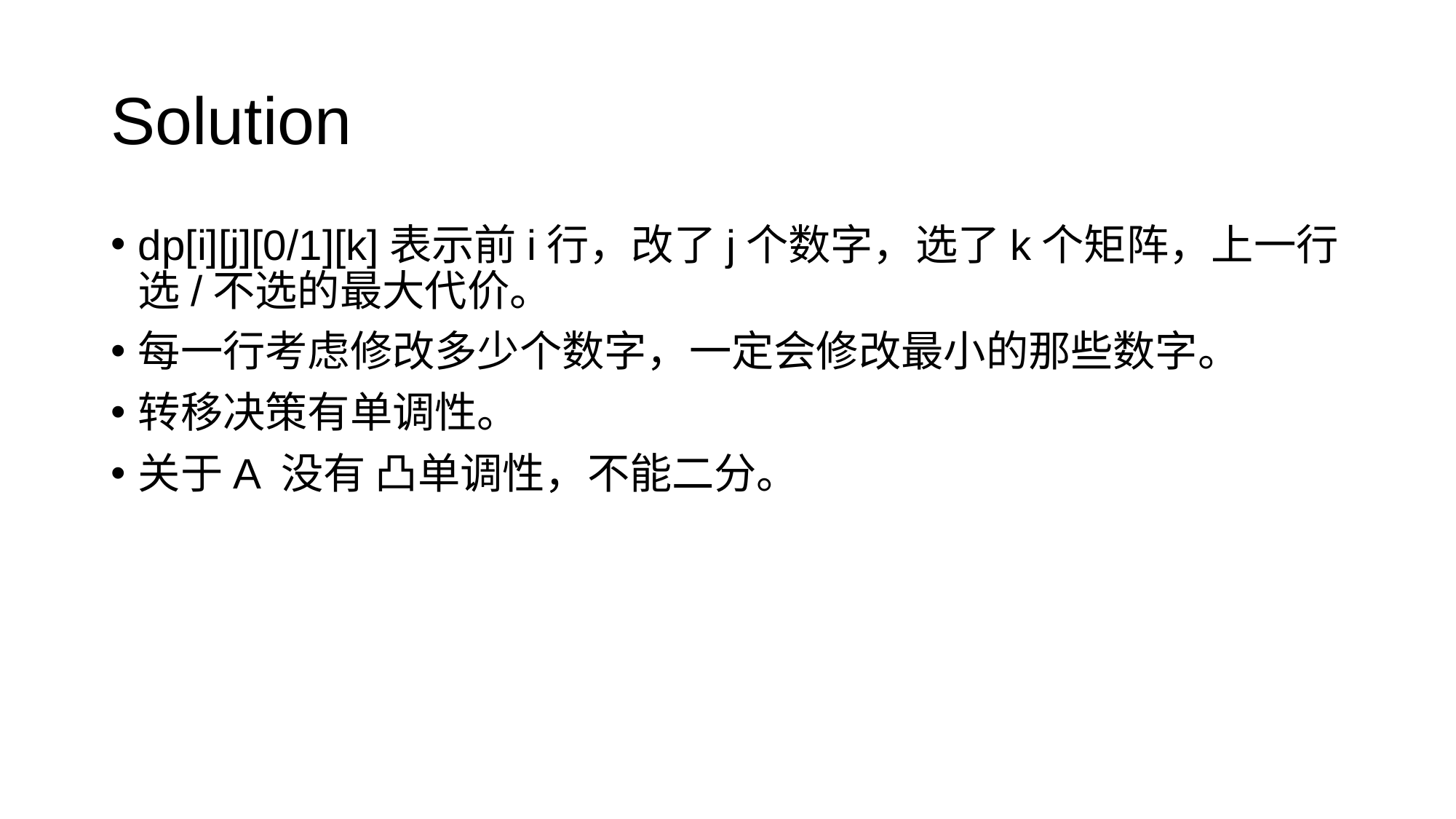

# Solution
dp[i][j][0/1][k]表示前i行，改了j个数字，选了k个矩阵，上一行选/不选的最大代价。
每一行考虑修改多少个数字，一定会修改最小的那些数字。
转移决策有单调性。
关于A 没有 凸单调性，不能二分。